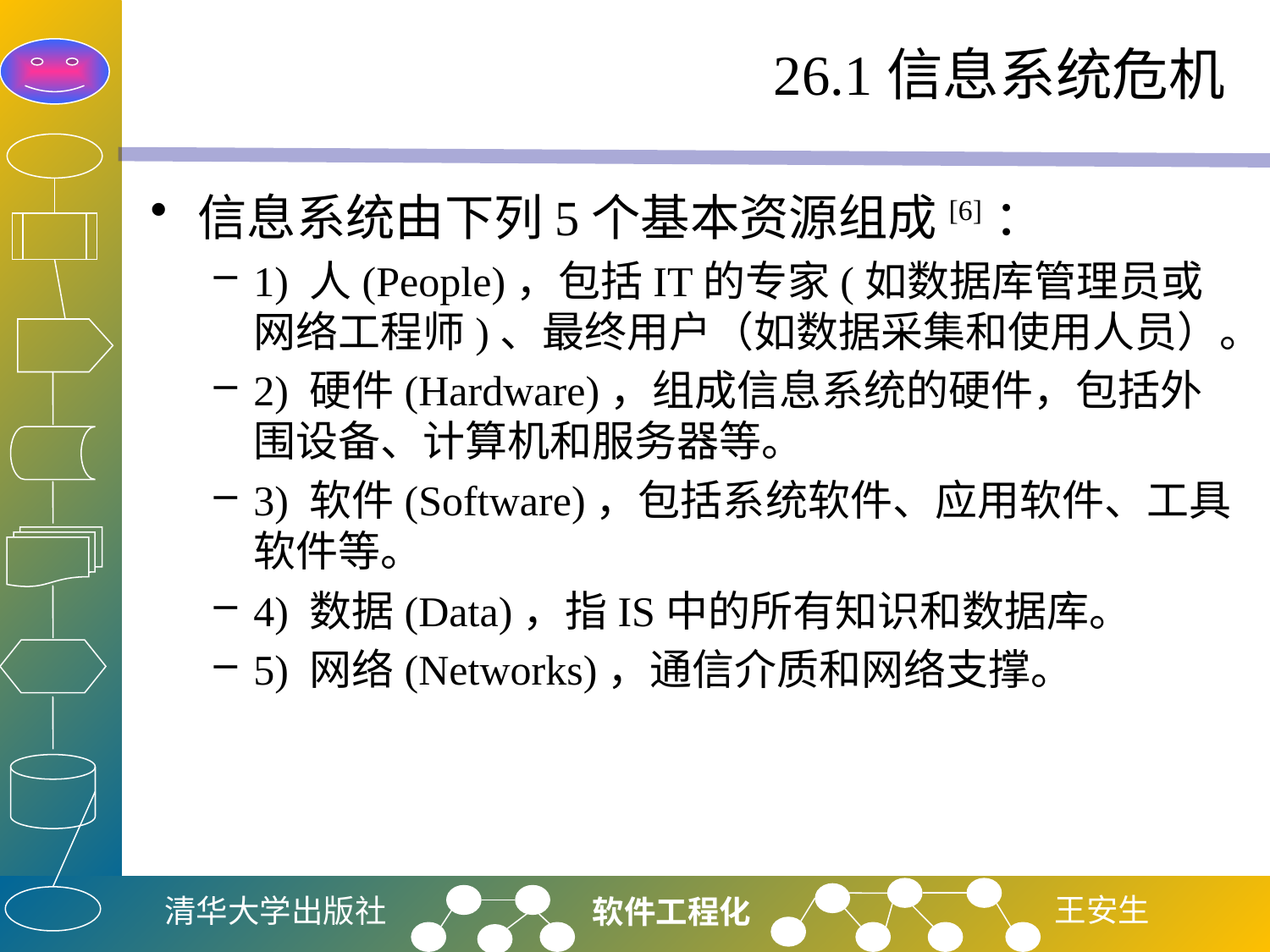

# 26.1信息系统危机
信息系统由下列5个基本资源组成[6]：
1) 人(People)，包括IT的专家(如数据库管理员或网络工程师)、最终用户（如数据采集和使用人员）。
2) 硬件(Hardware)，组成信息系统的硬件，包括外围设备、计算机和服务器等。
3) 软件(Software)，包括系统软件、应用软件、工具软件等。
4) 数据(Data)，指IS中的所有知识和数据库。
5) 网络(Networks)，通信介质和网络支撑。